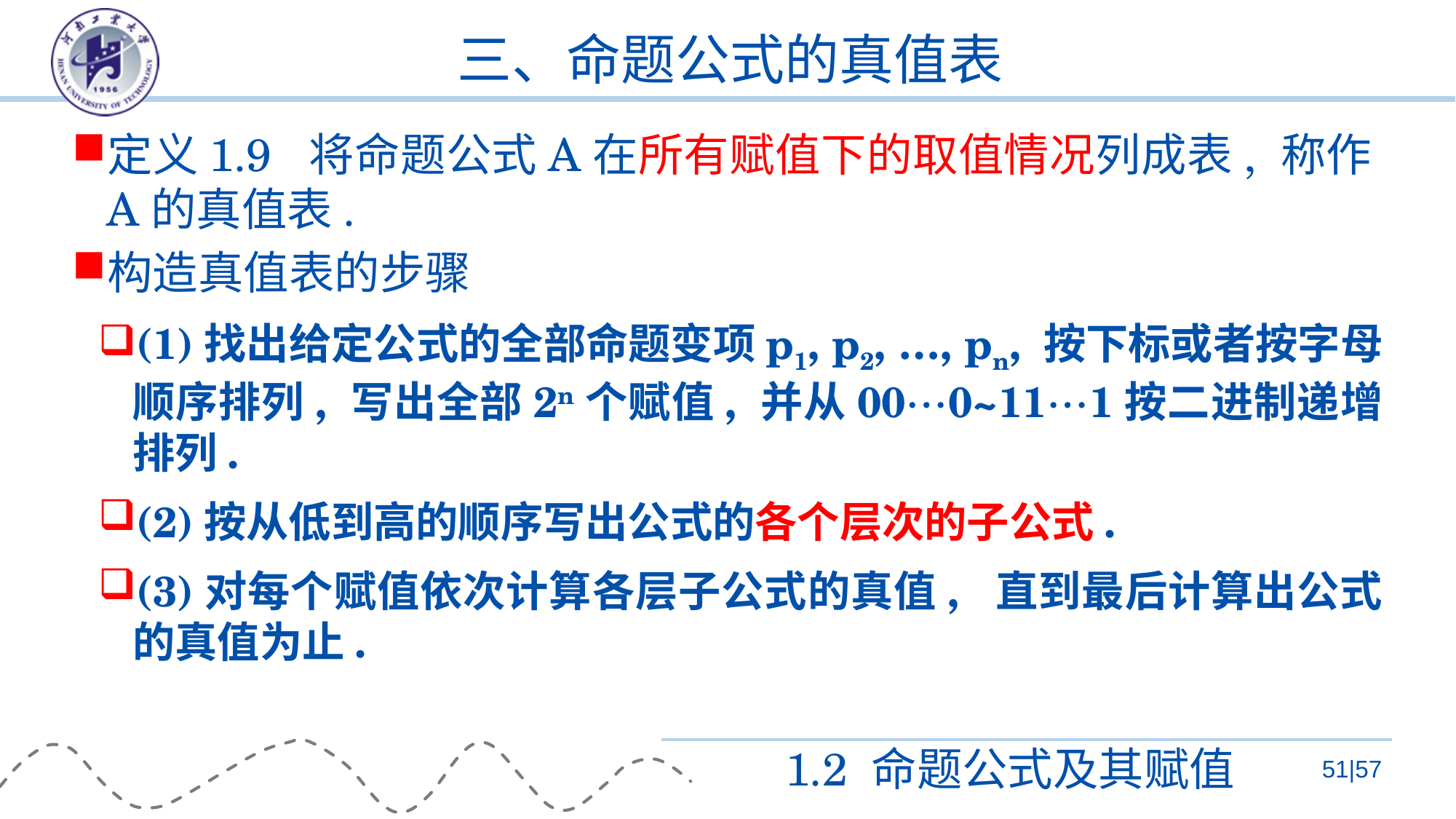

# 三、命题公式的真值表
定义1.9  将命题公式A在所有赋值下的取值情况列成表, 称作A的真值表.
构造真值表的步骤
(1)找出给定公式的全部命题变项p1, p2, …, pn, 按下标或者按字母顺序排列, 写出全部2n个赋值, 并从00…0~11…1按二进制递增排列.
(2)按从低到高的顺序写出公式的各个层次的子公式.
(3)对每个赋值依次计算各层子公式的真值,  直到最后计算出公式的真值为止.
1.2 命题公式及其赋值
51|57